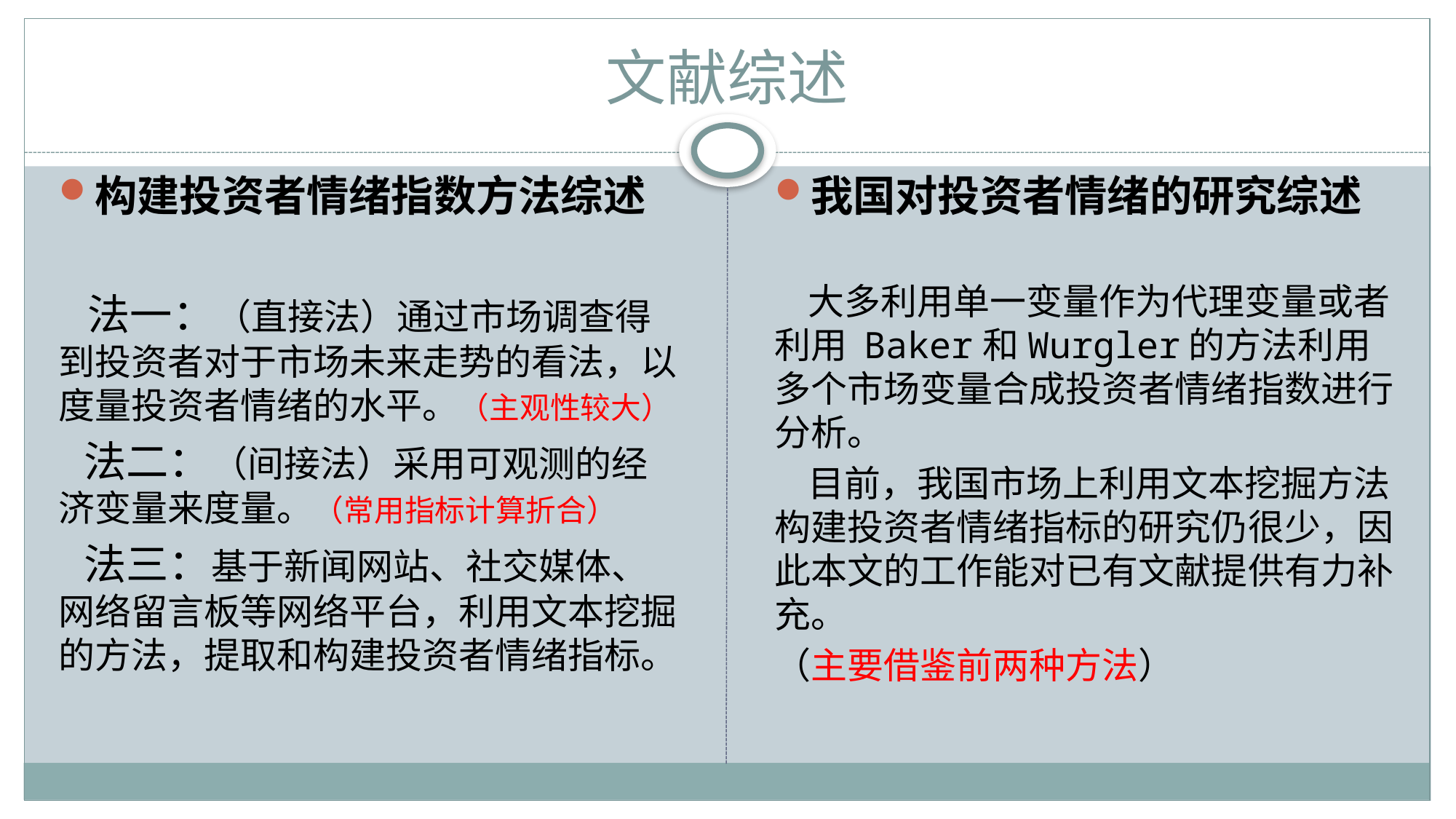

# 文献综述
构建投资者情绪指数方法综述

  法一：（直接法）通过市场调查得到投资者对于市场未来走势的看法，以度量投资者情绪的水平。（主观性较大）
  法二：（间接法）采用可观测的经济变量来度量。（常用指标计算折合）
  法三：基于新闻网站、社交媒体、网络留言板等网络平台，利用文本挖掘的方法，提取和构建投资者情绪指标。
我国对投资者情绪的研究综述

   大多利用单一变量作为代理变量或者利用 Baker和Wurgler的方法利用多个市场变量合成投资者情绪指数进行分析。
   目前，我国市场上利用文本挖掘方法构建投资者情绪指标的研究仍很少，因此本文的工作能对已有文献提供有力补充。
（主要借鉴前两种方法）